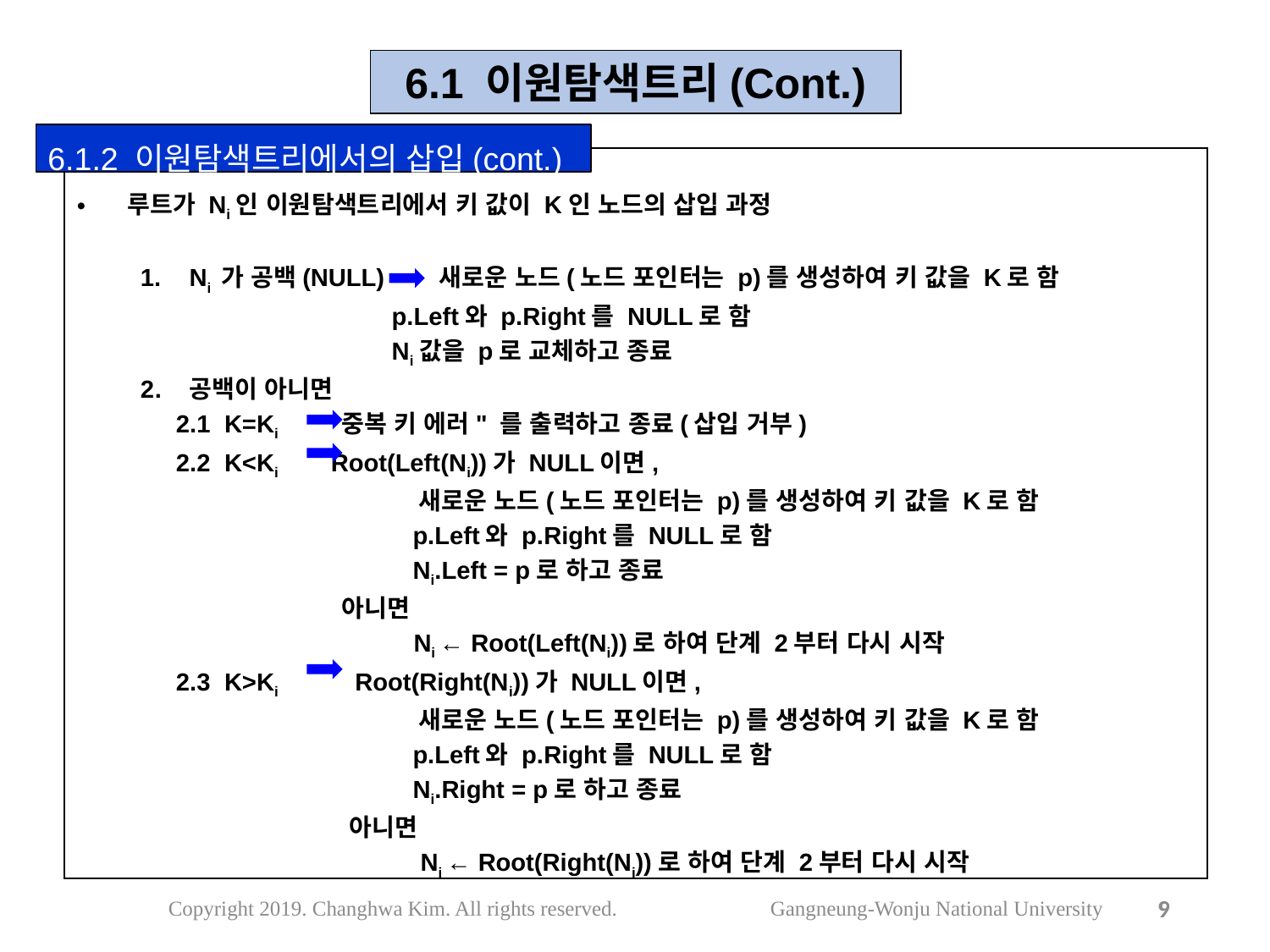

6.1 이원탐색트리(Cont.)
6.1.2 이원탐색트리에서의 삽입(cont.)

루트가 Ni인 이원탐색트리에서 키 값이 K인 노드의 삽입 과정

Ni 가 공백(NULL)       새로운 노드(노드 포인터는 p)를 생성하여 키 값을 K로 함
                                    p.Left와 p.Right를 NULL로 함
                                    Ni값을 p로 교체하고 종료
공백이 아니면
2.1  K=Ki 	   "중복 키 에러" 를 출력하고 종료(삽입 거부)
2.2  K<Ki 	    Root(Left(Ni))가 NULL이면,
                                       새로운 노드(노드 포인터는 p)를 생성하여 키 값을 K로 함
                                       p.Left와 p.Right를 NULL로 함
                                       Ni.Left = p로 하고 종료
                            아니면
                                  Ni ← Root(Left(Ni))로 하여 단계 2부터 다시 시작
2.3  K>Ki           Root(Right(Ni))가 NULL이면,
                                       새로운 노드(노드 포인터는 p)를 생성하여 키 값을 K로 함
                                       p.Left와 p.Right를 NULL로 함
                                       Ni.Right = p로 하고 종료
                        아니면
                                   Ni ← Root(Right(Ni))로 하여 단계 2부터 다시 시작

Copyright 2019. Changhwa Kim. All rights reserved.                             Gangneung-Wonju National University
9
9